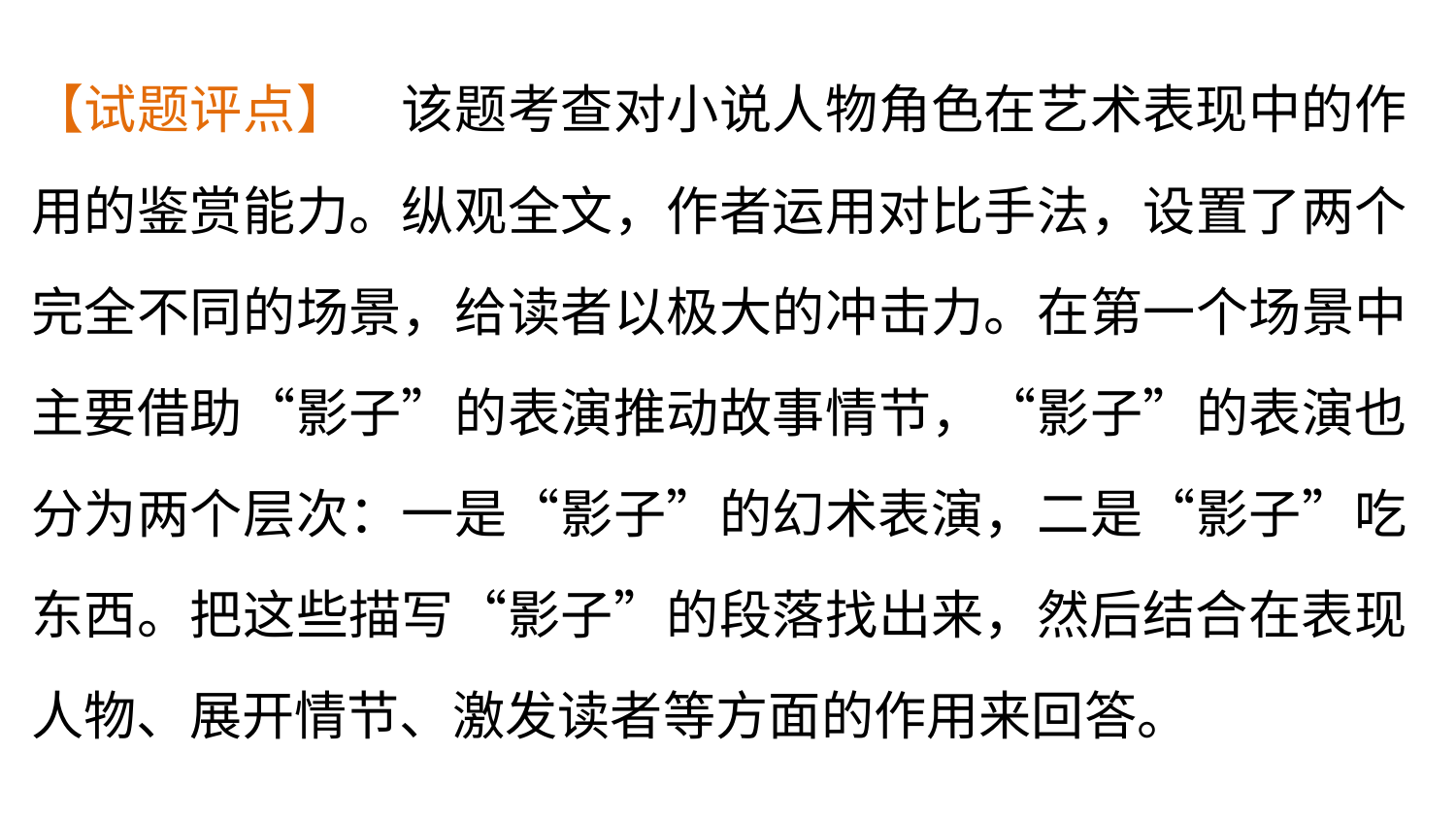

【试题评点】　该题考查对小说人物角色在艺术表现中的作用的鉴赏能力。纵观全文，作者运用对比手法，设置了两个完全不同的场景，给读者以极大的冲击力。在第一个场景中主要借助“影子”的表演推动故事情节，“影子”的表演也分为两个层次：一是“影子”的幻术表演，二是“影子”吃东西。把这些描写“影子”的段落找出来，然后结合在表现人物、展开情节、激发读者等方面的作用来回答。